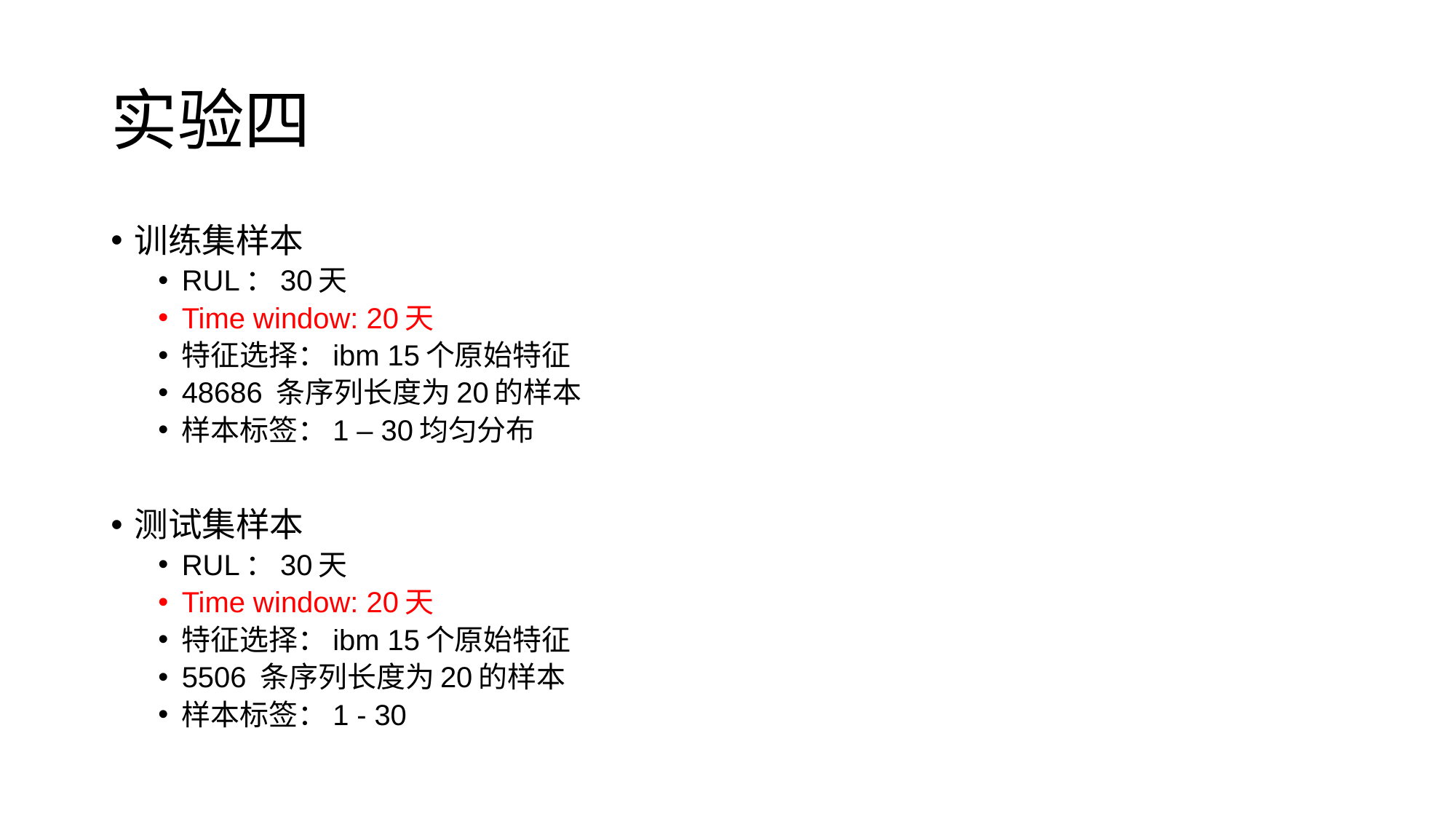

# 实验四
训练集样本
RUL：30天
Time window: 20天
特征选择：ibm 15个原始特征
48686 条序列长度为20的样本
样本标签：1 – 30均匀分布

测试集样本
RUL：30天
Time window: 20天
特征选择：ibm 15个原始特征
5506 条序列长度为20的样本
样本标签：1 - 30